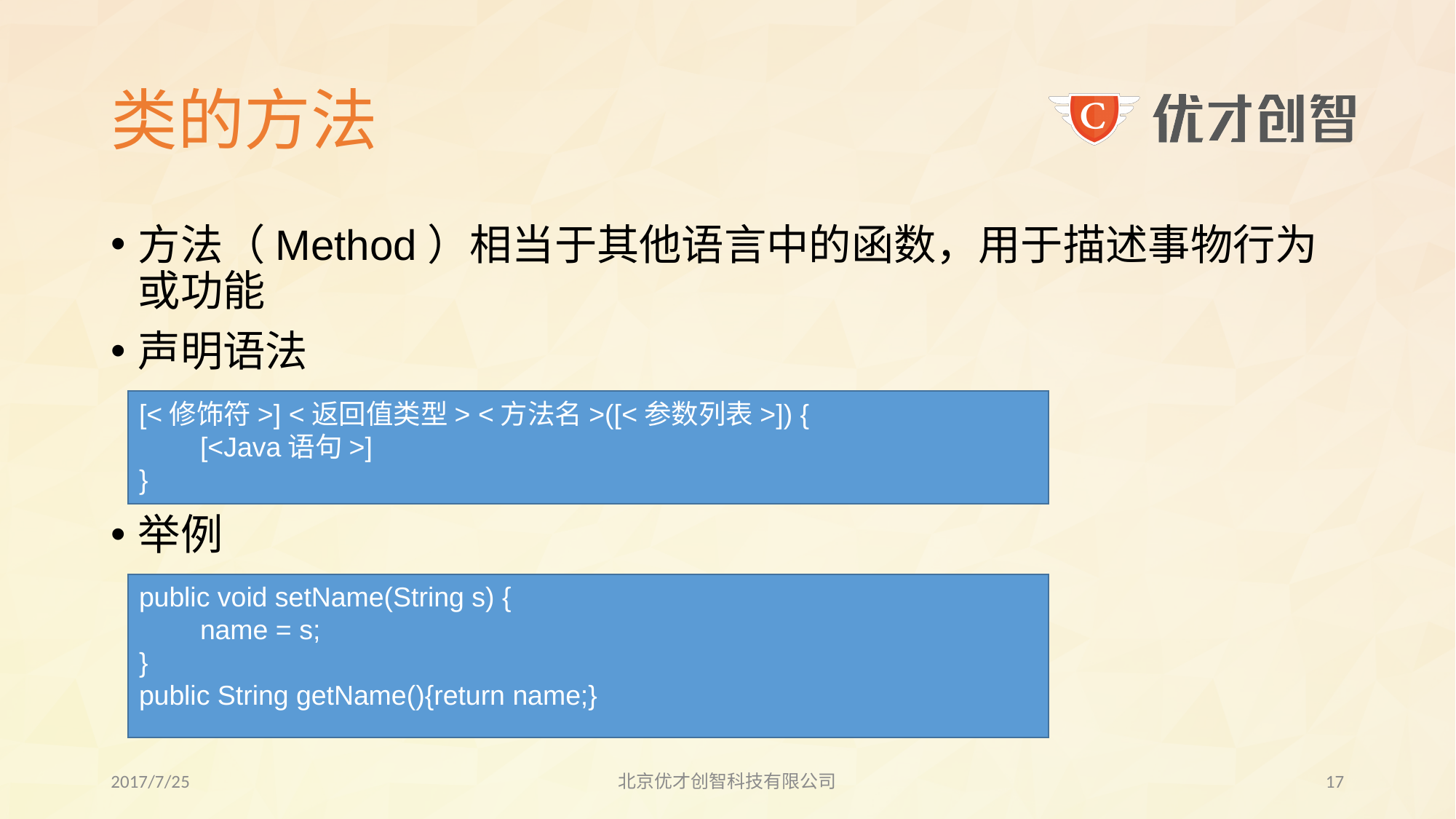

# 类的方法
方法（Method）相当于其他语言中的函数，用于描述事物行为或功能
声明语法

举例
[<修饰符>] <返回值类型> <方法名>([<参数列表>]) {
        [<Java语句>]
}
public void setName(String s) {
        name = s;
}
public String getName(){return name;}
2017/7/25
北京优才创智科技有限公司
17